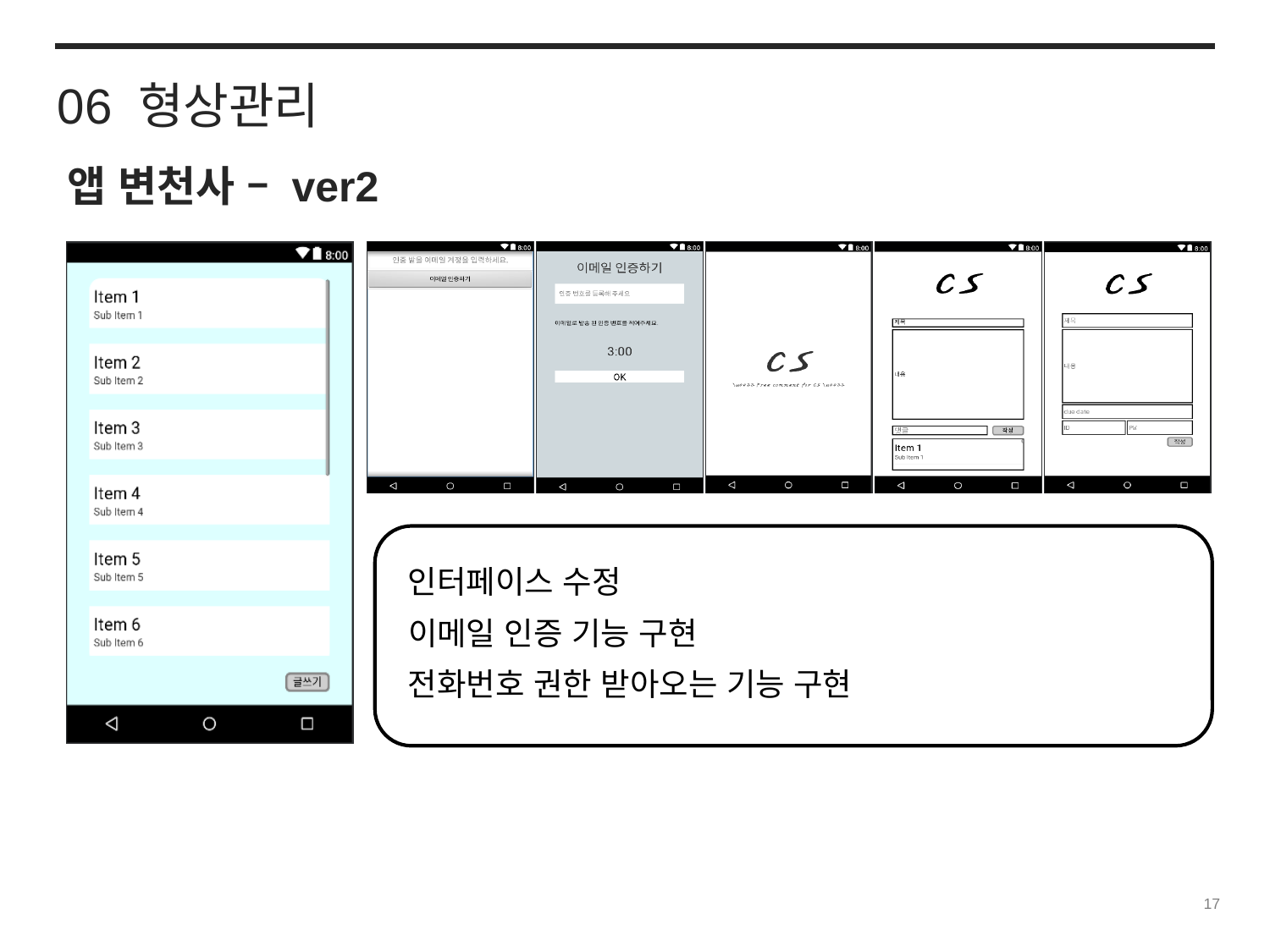

06 형상관리

앱 변천사 – ver2
|  |
| --- |
|  |  |  |  |  |
| --- | --- | --- | --- | --- |

인터페이스 수정
이메일 인증 기능 구현
전화번호 권한 받아오는 기능 구현